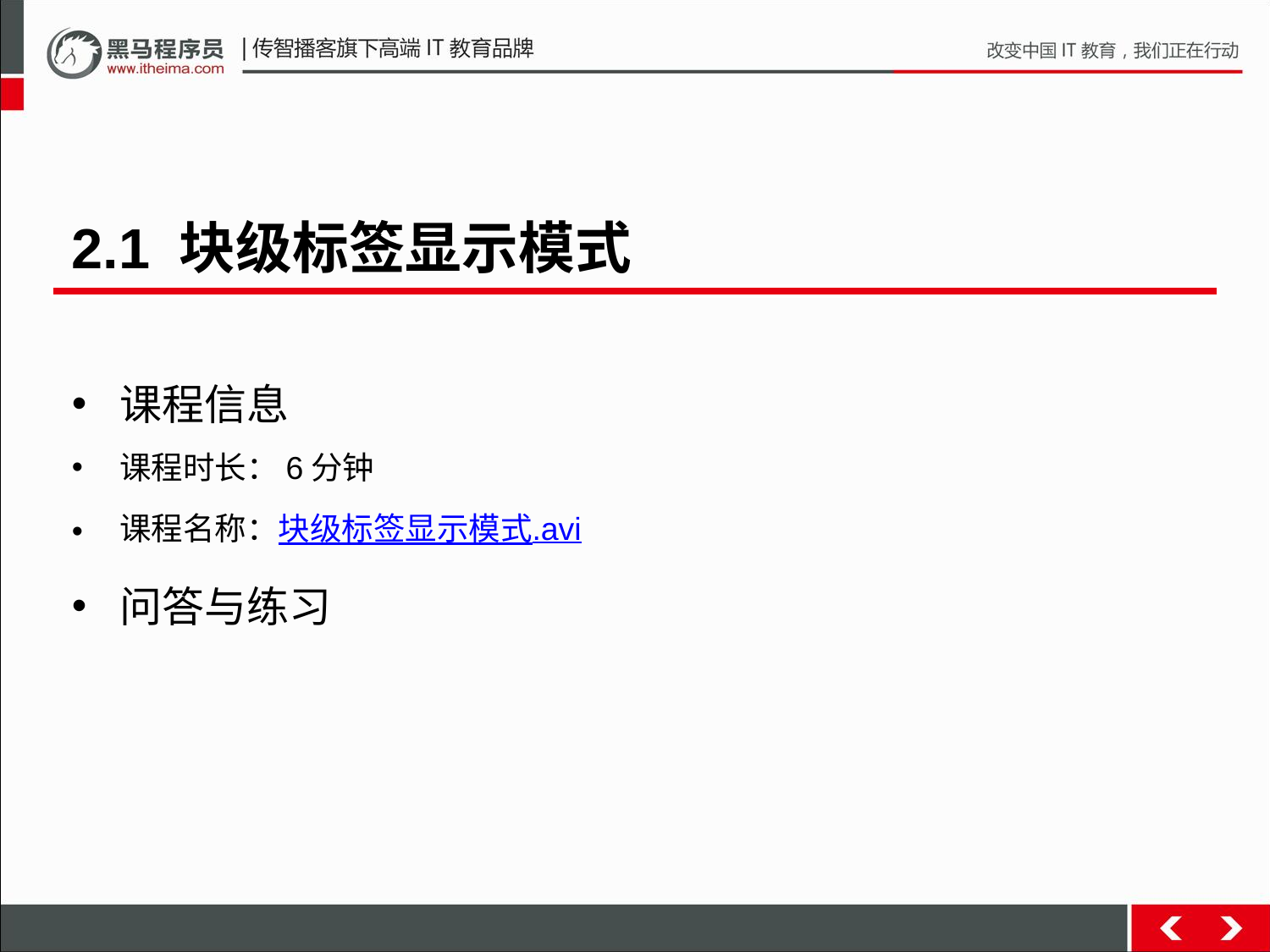

2.1 块级标签显示模式
课程信息
课程时长：6分钟
课程名称：块级标签显示模式.avi
问答与练习